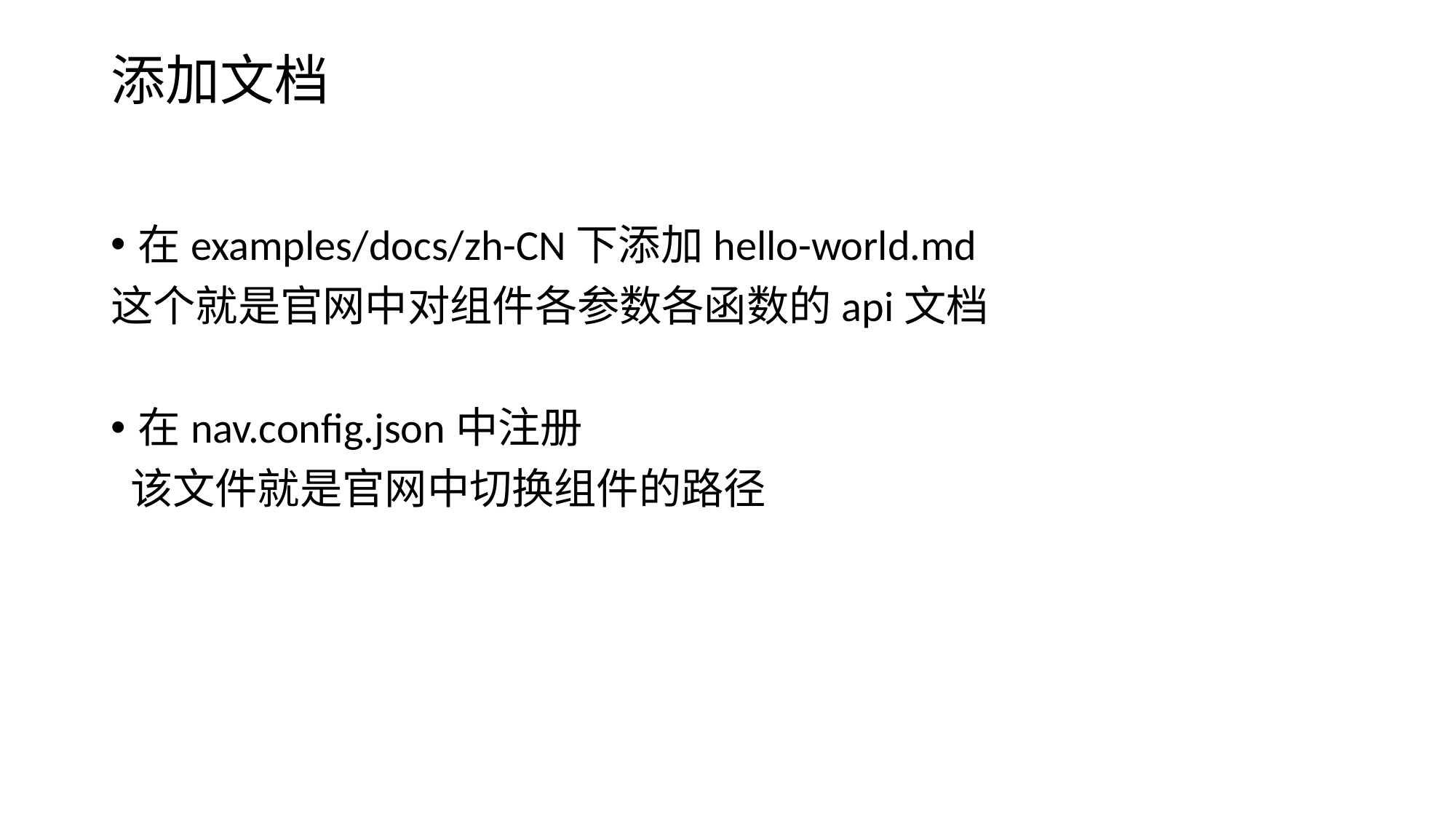

# 添加文档
在examples/docs/zh-CN下添加hello-world.md
这个就是官网中对组件各参数各函数的api文档

在nav.config.json中注册
 该文件就是官网中切换组件的路径